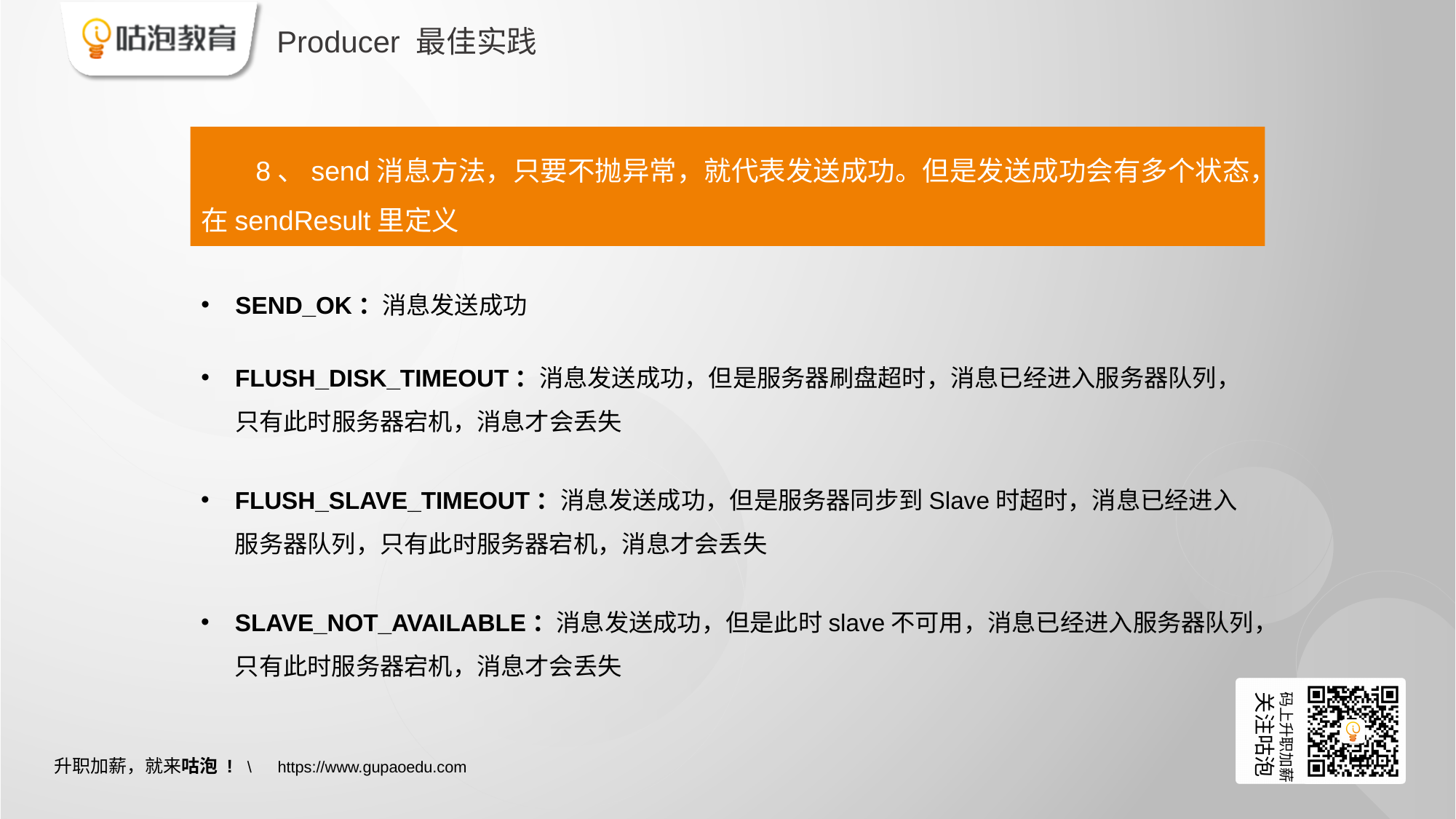

# Producer 最佳实践
8、send消息方法，只要不抛异常，就代表发送成功。但是发送成功会有多个状态，在sendResult里定义
SEND_OK：消息发送成功
FLUSH_DISK_TIMEOUT：消息发送成功，但是服务器刷盘超时，消息已经进入服务器队列，只有此时服务器宕机，消息才会丢失
FLUSH_SLAVE_TIMEOUT：消息发送成功，但是服务器同步到Slave时超时，消息已经进入服务器队列，只有此时服务器宕机，消息才会丢失
SLAVE_NOT_AVAILABLE：消息发送成功，但是此时slave不可用，消息已经进入服务器队列，只有此时服务器宕机，消息才会丢失